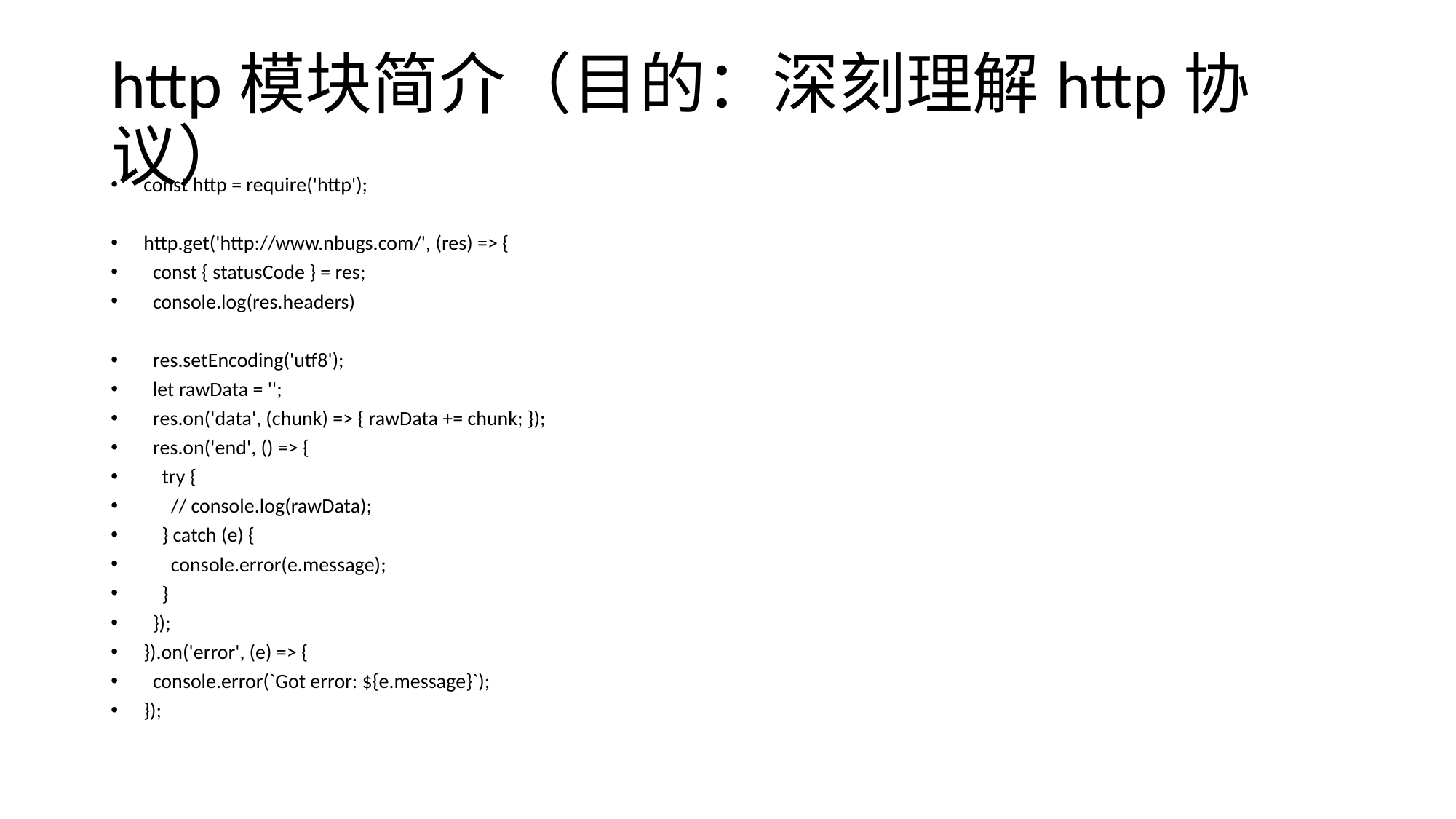

# http模块简介（目的：深刻理解http协议）
const http = require('http');

http.get('http://www.nbugs.com/', (res) => {
  const { statusCode } = res;
  console.log(res.headers)

  res.setEncoding('utf8');
  let rawData = '';
  res.on('data', (chunk) => { rawData += chunk; });
  res.on('end', () => {
    try {
      // console.log(rawData);
    } catch (e) {
      console.error(e.message);
    }
  });
}).on('error', (e) => {
  console.error(`Got error: ${e.message}`);
});